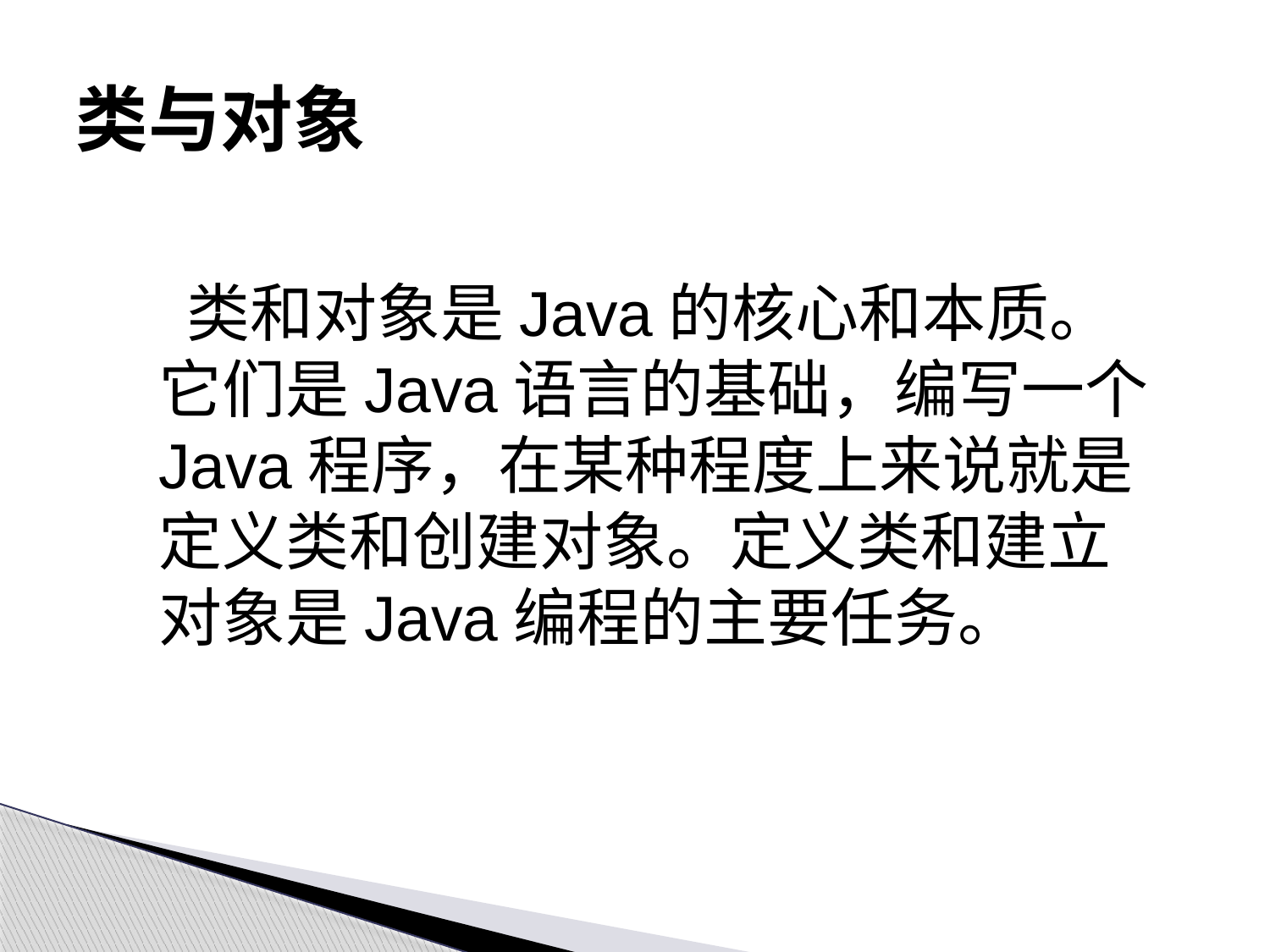

# 类与对象
　类和对象是Java的核心和本质。它们是Java语言的基础，编写一个Java程序，在某种程度上来说就是定义类和创建对象。定义类和建立对象是Java编程的主要任务。